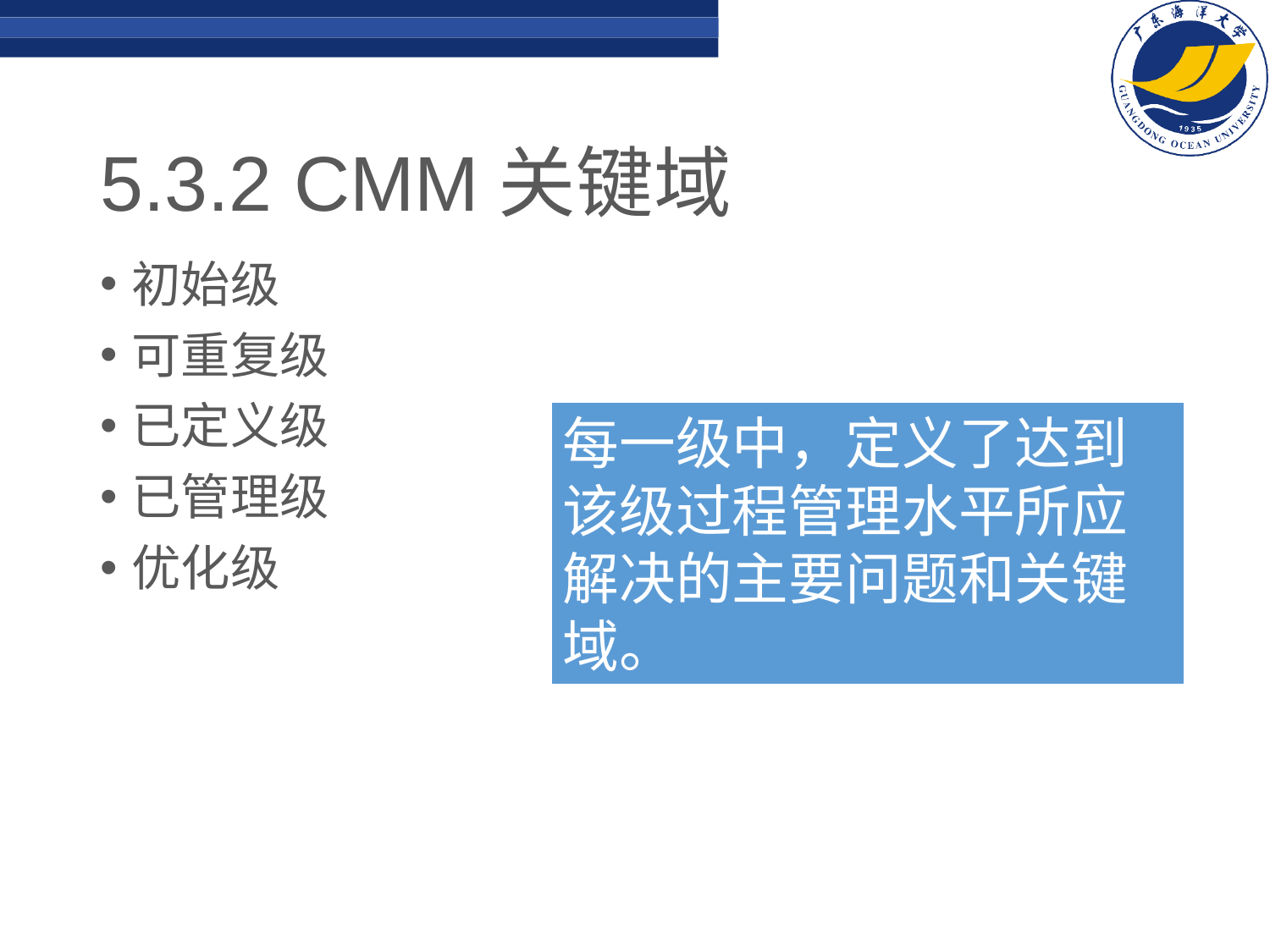

# 5.3.2 CMM关键域
初始级
可重复级
已定义级
已管理级
优化级
每一级中，定义了达到该级过程管理水平所应解决的主要问题和关键域。
16